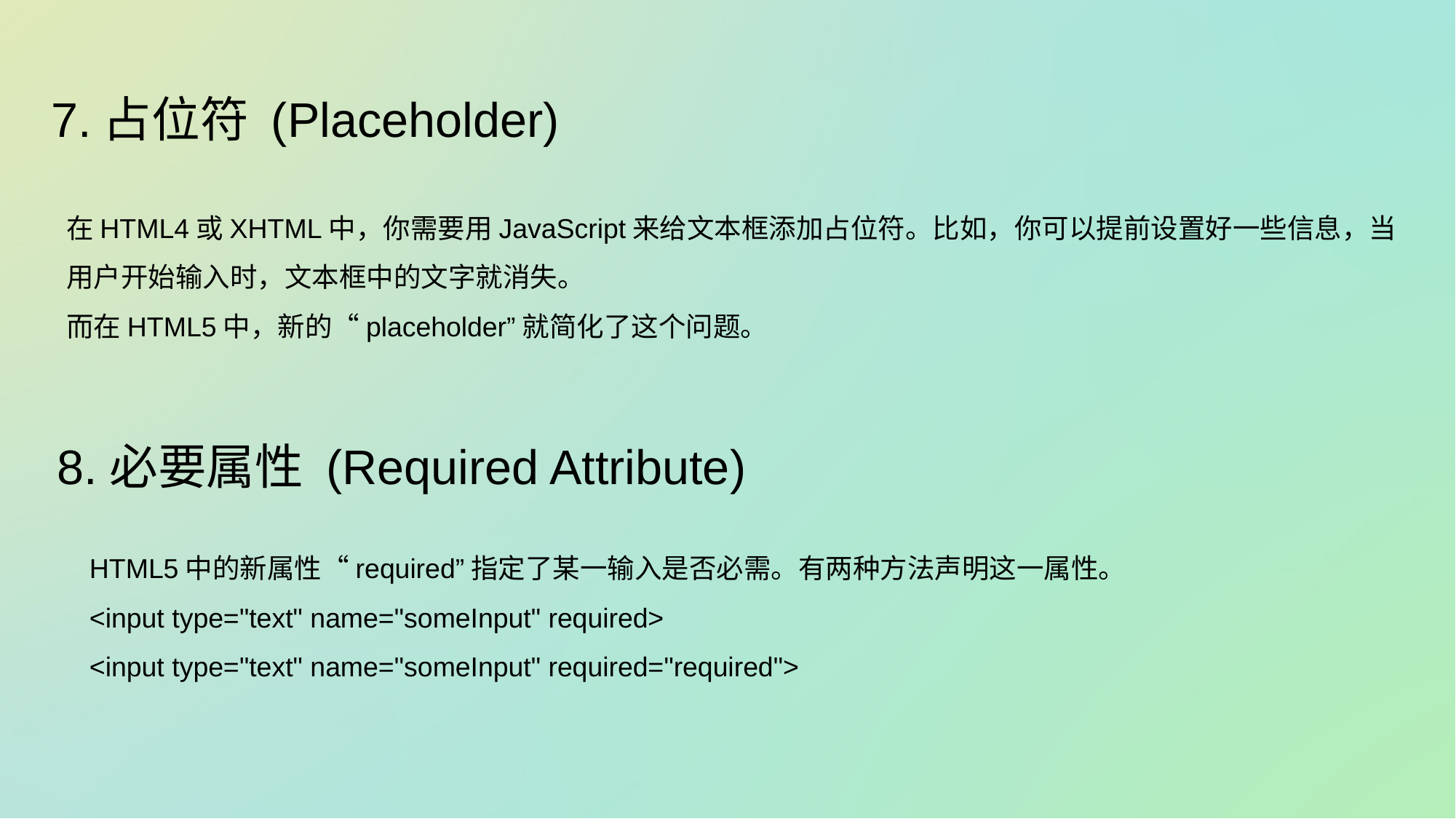

7.占位符 (Placeholder)
在HTML4或XHTML中，你需要用JavaScript来给文本框添加占位符。比如，你可以提前设置好一些信息，当用户开始输入时，文本框中的文字就消失。
而在HTML5中，新的“placeholder”就简化了这个问题。
8.必要属性 (Required Attribute)
HTML5中的新属性“required”指定了某一输入是否必需。有两种方法声明这一属性。
<input type="text" name="someInput" required>
<input type="text" name="someInput" required="required">